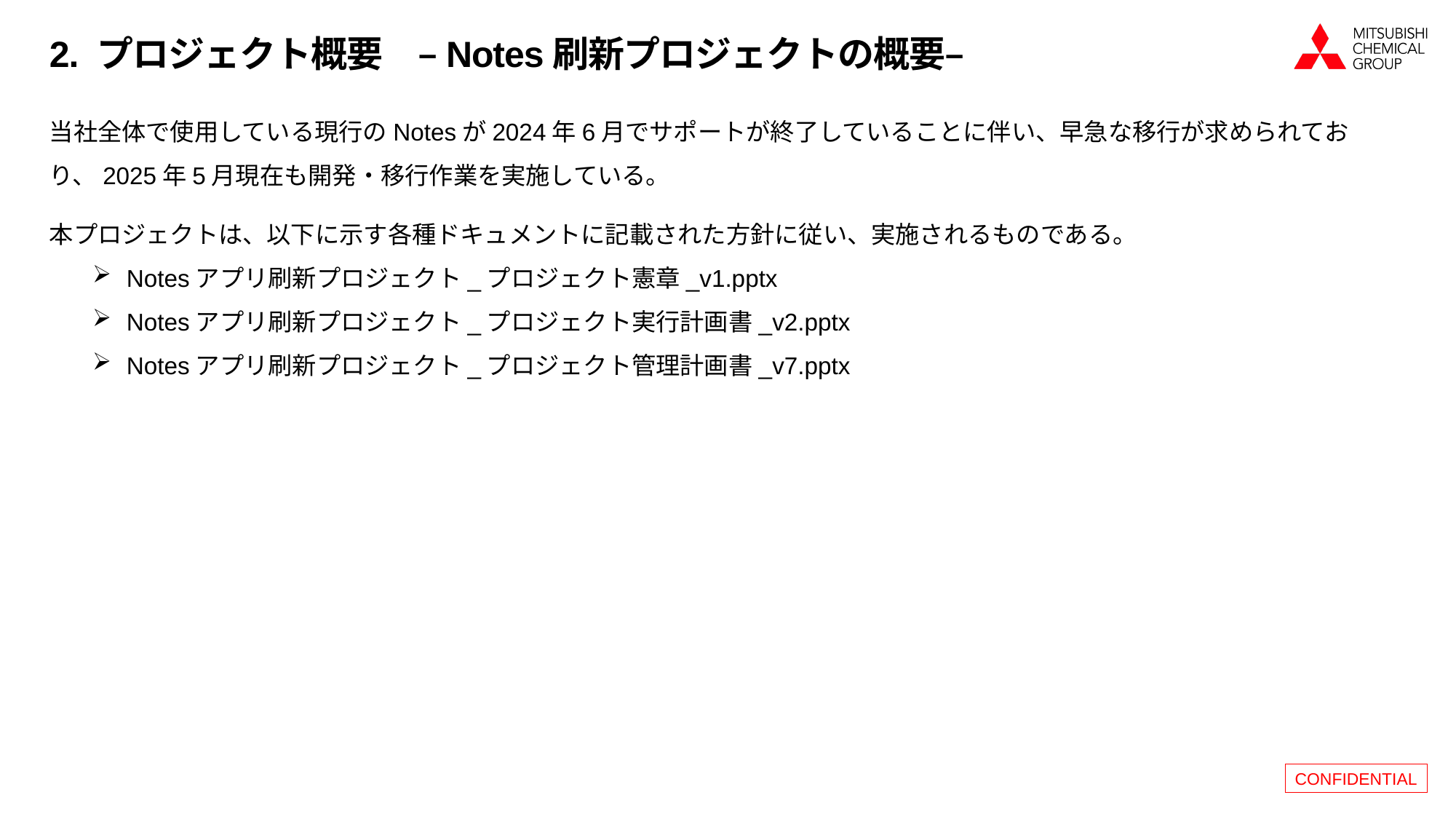

# 2. プロジェクト概要　–Notes刷新プロジェクトの概要–
当社全体で使用している現行のNotesが2024年6月でサポートが終了していることに伴い、早急な移行が求められており、2025年5月現在も開発・移行作業を実施している。
本プロジェクトは、以下に示す各種ドキュメントに記載された方針に従い、実施されるものである。
Notesアプリ刷新プロジェクト_プロジェクト憲章_v1.pptx
Notesアプリ刷新プロジェクト_プロジェクト実行計画書_v2.pptx
Notesアプリ刷新プロジェクト_プロジェクト管理計画書_v7.pptx